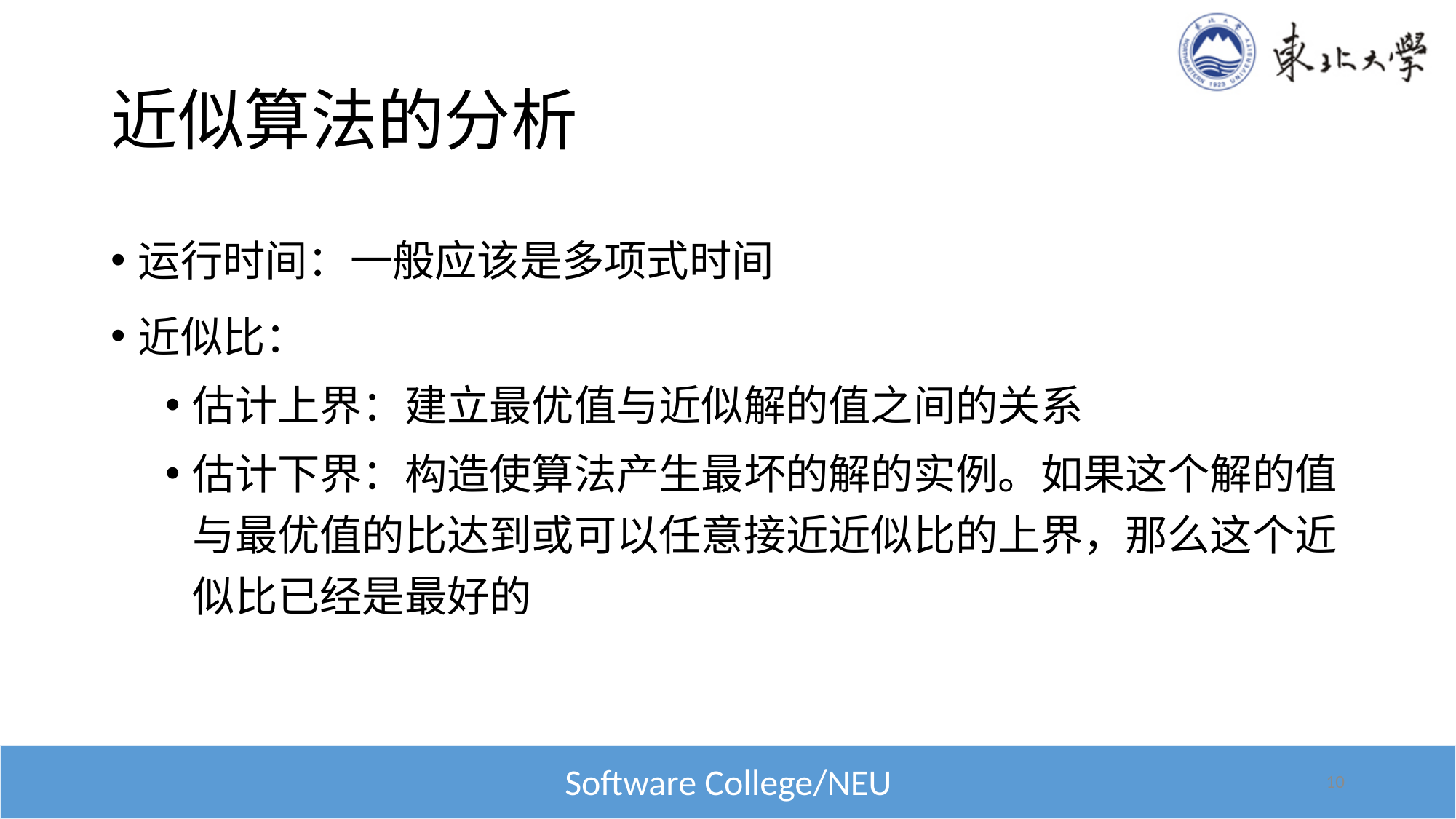

# 近似算法的分析
运行时间：一般应该是多项式时间
近似比：
估计上界：建立最优值与近似解的值之间的关系
估计下界：构造使算法产生最坏的解的实例。如果这个解的值与最优值的比达到或可以任意接近近似比的上界，那么这个近似比已经是最好的